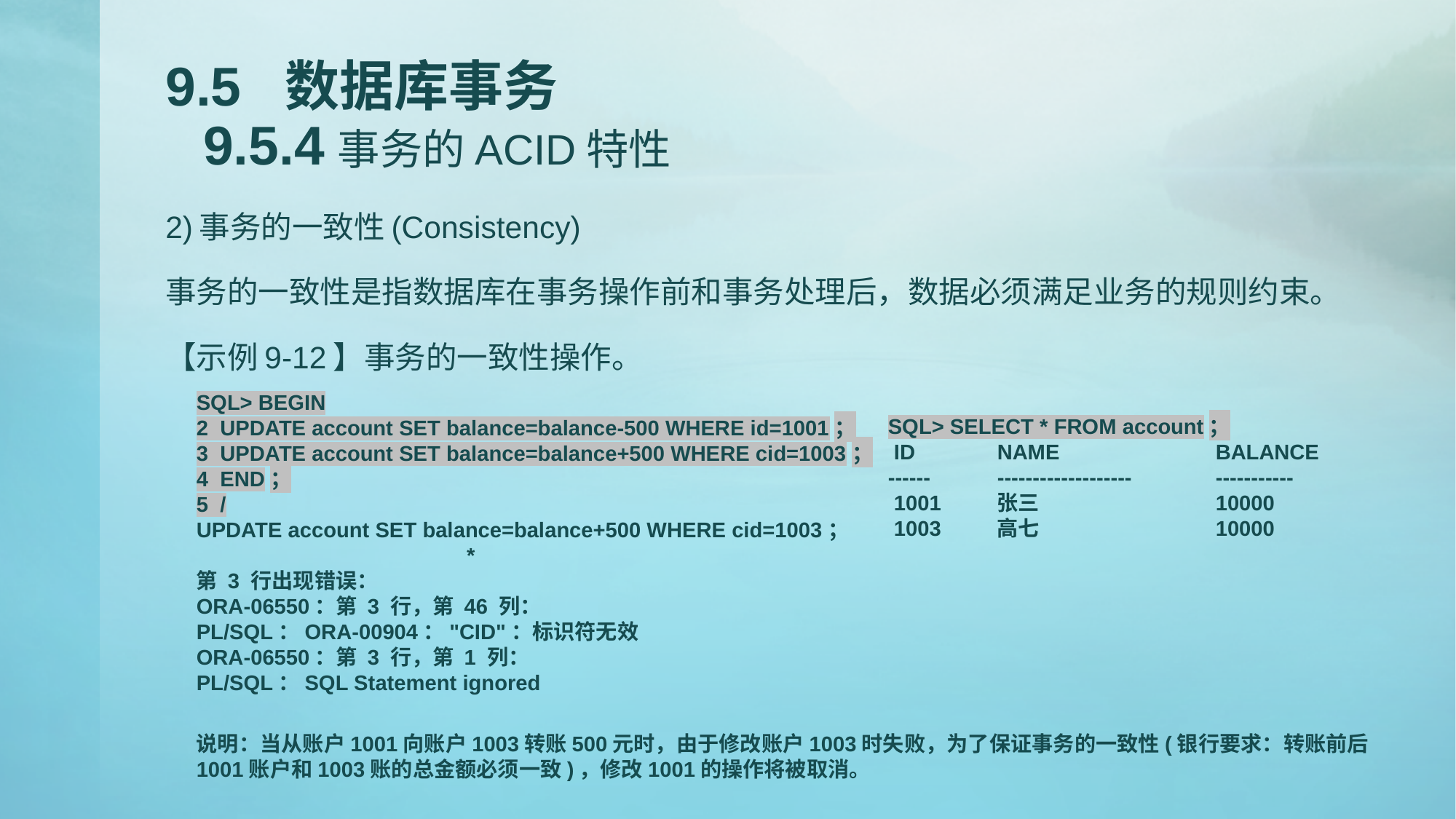

# 9.5  数据库事务 9.5.4事务的ACID特性
2)事务的一致性(Consistency)
事务的一致性是指数据库在事务操作前和事务处理后，数据必须满足业务的规则约束。
【示例9-12】事务的一致性操作。
SQL> BEGIN
2  UPDATE account SET balance=balance-500 WHERE id=1001；
3  UPDATE account SET balance=balance+500 WHERE cid=1003；
4  END；
5  /
UPDATE account SET balance=balance+500 WHERE cid=1003；
                                             *
第 3 行出现错误：
ORA-06550：第 3 行，第 46 列：
PL/SQL：ORA-00904："CID"：标识符无效
ORA-06550：第 3 行，第 1 列：
PL/SQL：SQL Statement ignored

SQL> SELECT * FROM account；
 ID	NAME		BALANCE
------	-------------------	-----------
 1001	张三		10000
 1003	高七		10000
说明：当从账户1001向账户1003转账500元时，由于修改账户1003时失败，为了保证事务的一致性(银行要求：转账前后1001账户和1003账的总金额必须一致)，修改1001的操作将被取消。